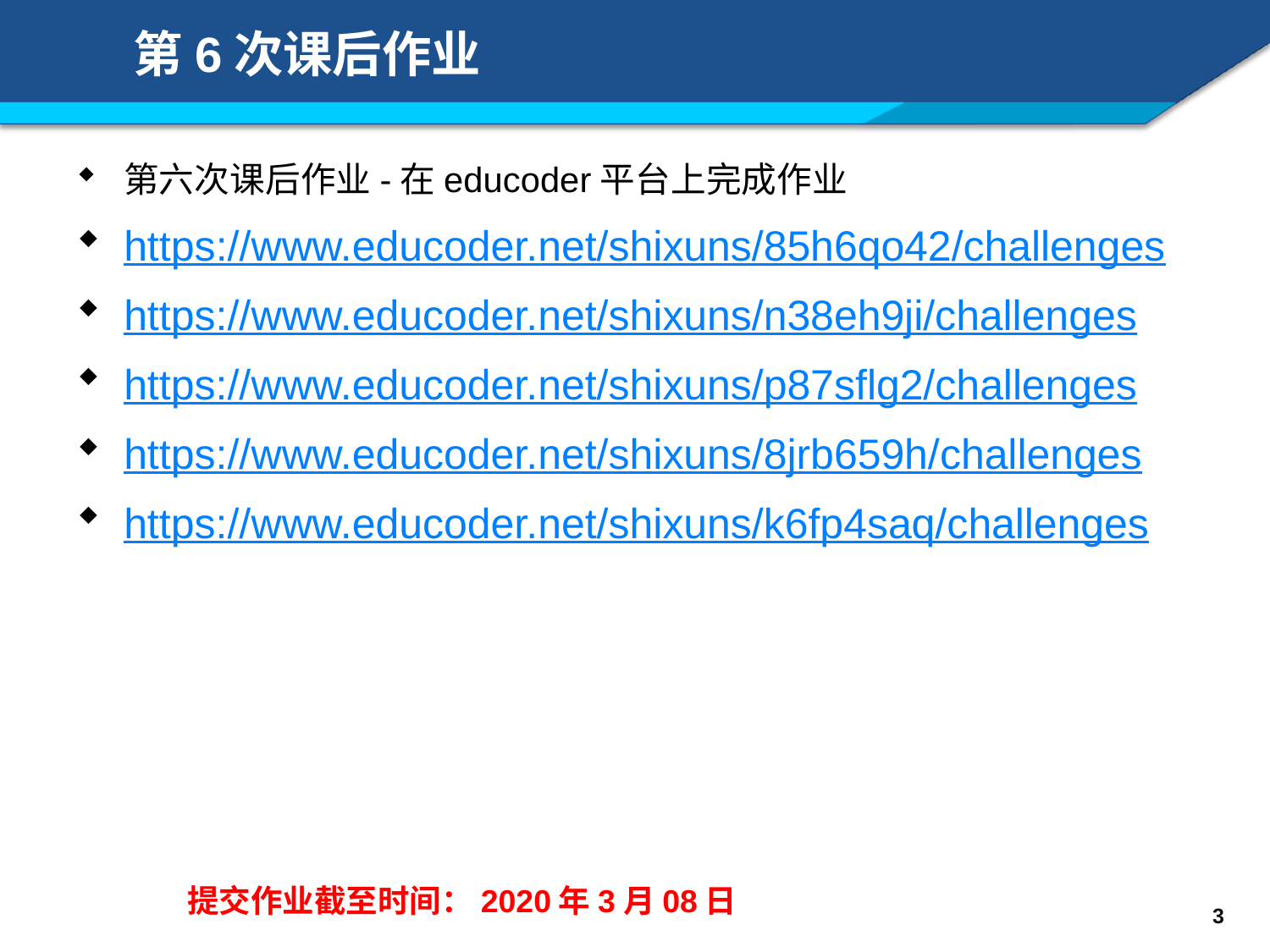

# 第6次课后作业
第六次课后作业-在educoder平台上完成作业
https://www.educoder.net/shixuns/85h6qo42/challenges
https://www.educoder.net/shixuns/n38eh9ji/challenges
https://www.educoder.net/shixuns/p87sflg2/challenges
https://www.educoder.net/shixuns/8jrb659h/challenges
https://www.educoder.net/shixuns/k6fp4saq/challenges

提交作业截至时间：2020年3月08日
3